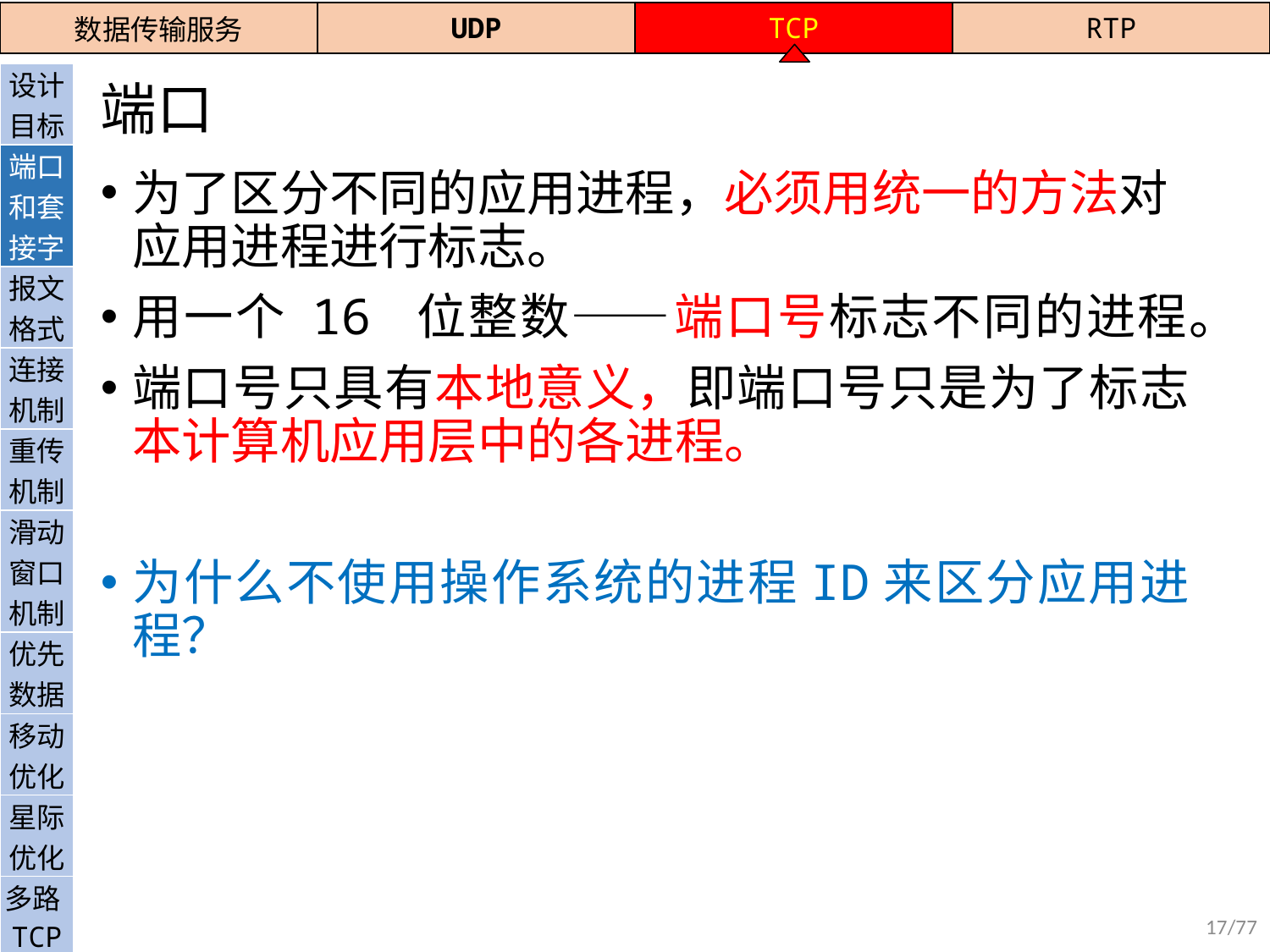

| 数据传输服务 | UDP | TCP | RTP |
| --- | --- | --- | --- |

# 端口
| 设计目标 |
| --- |
| 端口和套接字 |
| 报文格式 |
| 连接机制 |
| 重传机制 |
| 滑动窗口机制 |
| 优先数据 |
| 移动优化 |
| 星际优化 |
| 多路TCP |
| QUIC |
为了区分不同的应用进程，必须用统一的方法对应用进程进行标志。
用一个 16 位整数——端口号标志不同的进程。
端口号只具有本地意义，即端口号只是为了标志本计算机应用层中的各进程。

为什么不使用操作系统的进程ID来区分应用进程？
17/77